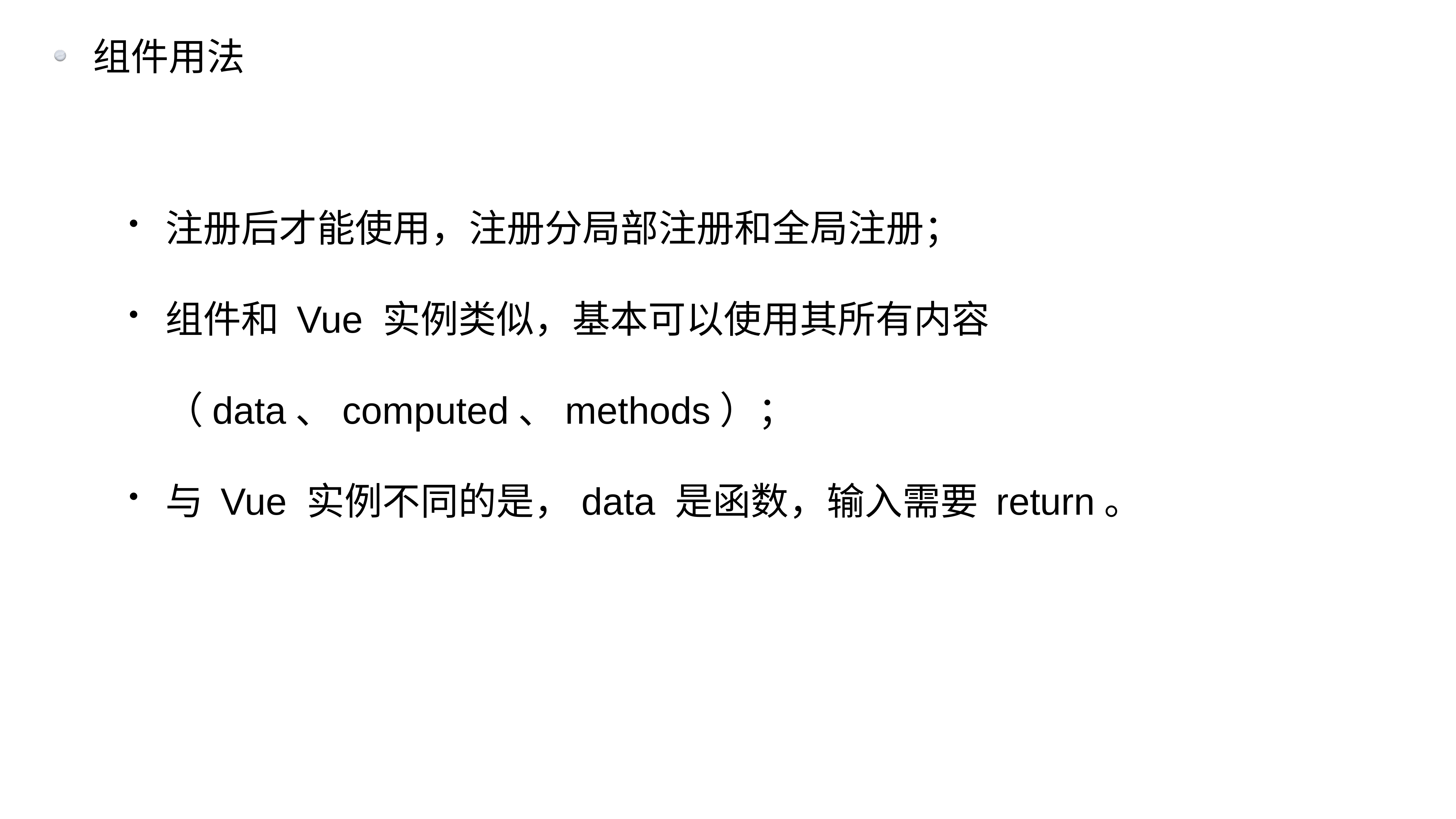

组件用法
注册后才能使用，注册分局部注册和全局注册；
组件和 Vue 实例类似，基本可以使用其所有内容（data、computed、methods）；
与 Vue 实例不同的是，data 是函数，输入需要 return。